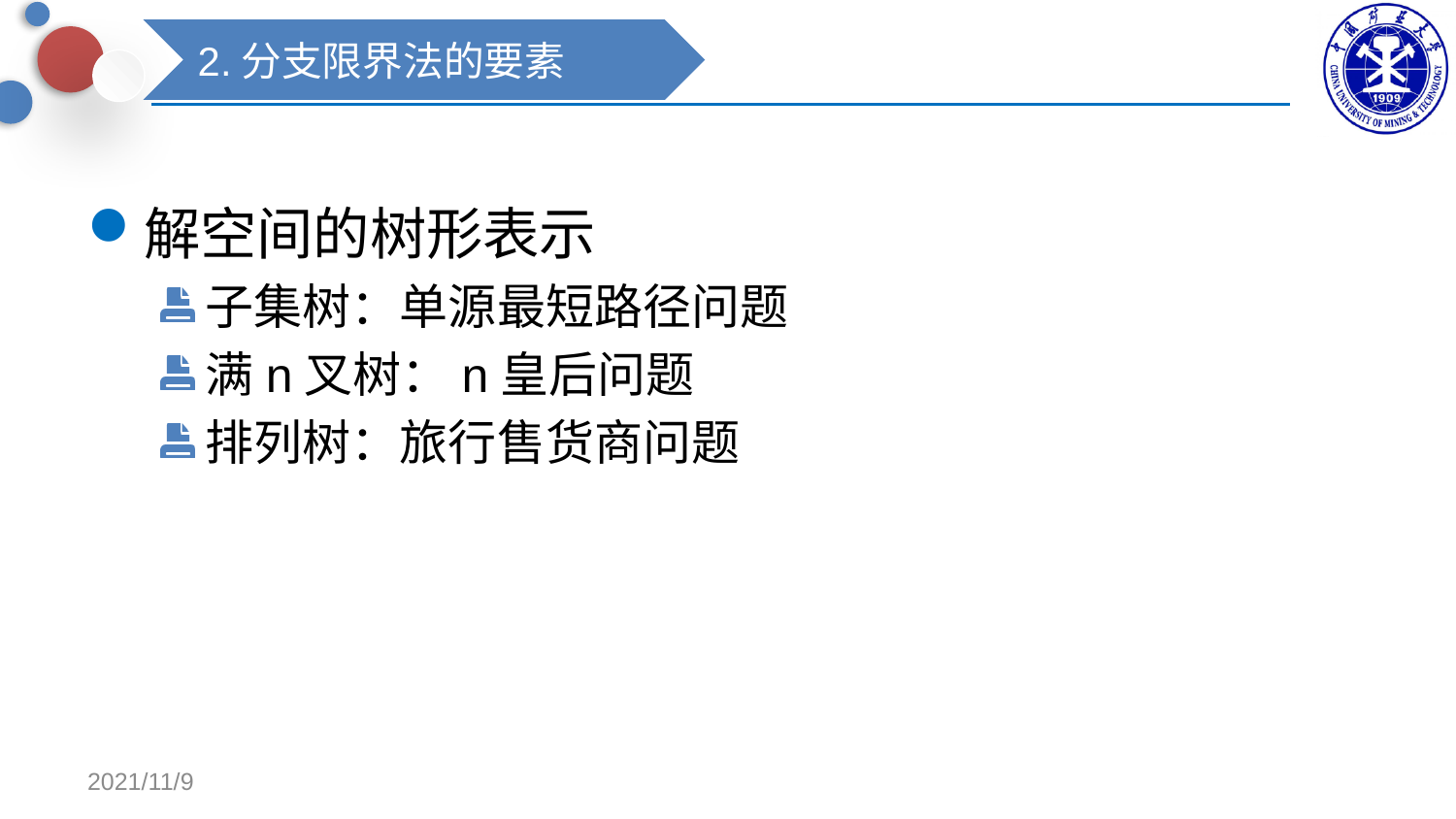

2.分支限界法的要素
解空间的树形表示
子集树：单源最短路径问题
满n叉树：n皇后问题
排列树：旅行售货商问题

2021/11/9